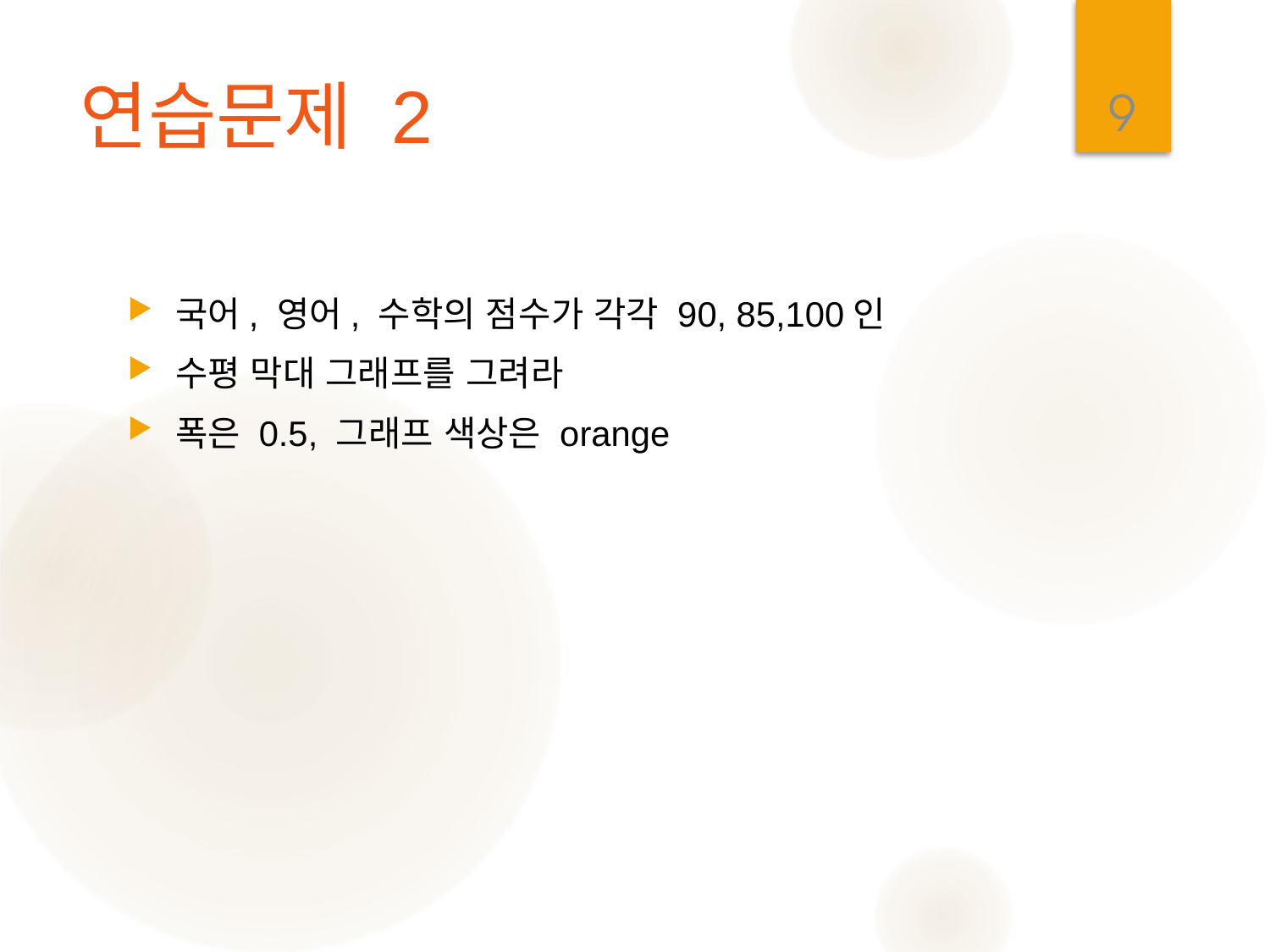

9
# 연습문제 2
국어, 영어, 수학의 점수가 각각 90, 85,100인
수평 막대 그래프를 그려라
폭은 0.5, 그래프 색상은 orange